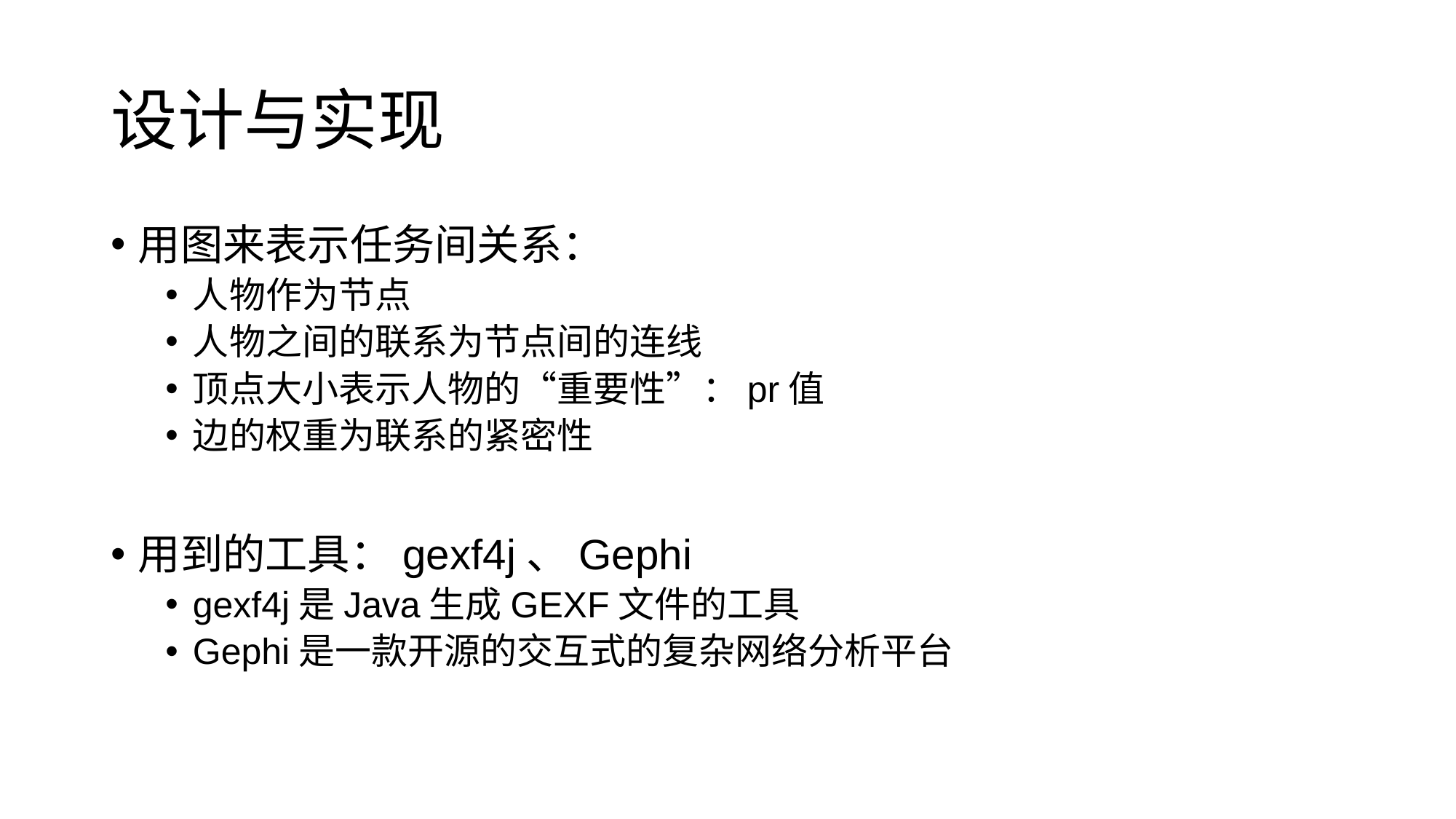

# 设计与实现
用图来表示任务间关系：
人物作为节点
人物之间的联系为节点间的连线
顶点大小表示人物的“重要性”：pr值
边的权重为联系的紧密性

用到的工具：gexf4j、Gephi
gexf4j是Java生成GEXF文件的工具
Gephi是一款开源的交互式的复杂网络分析平台